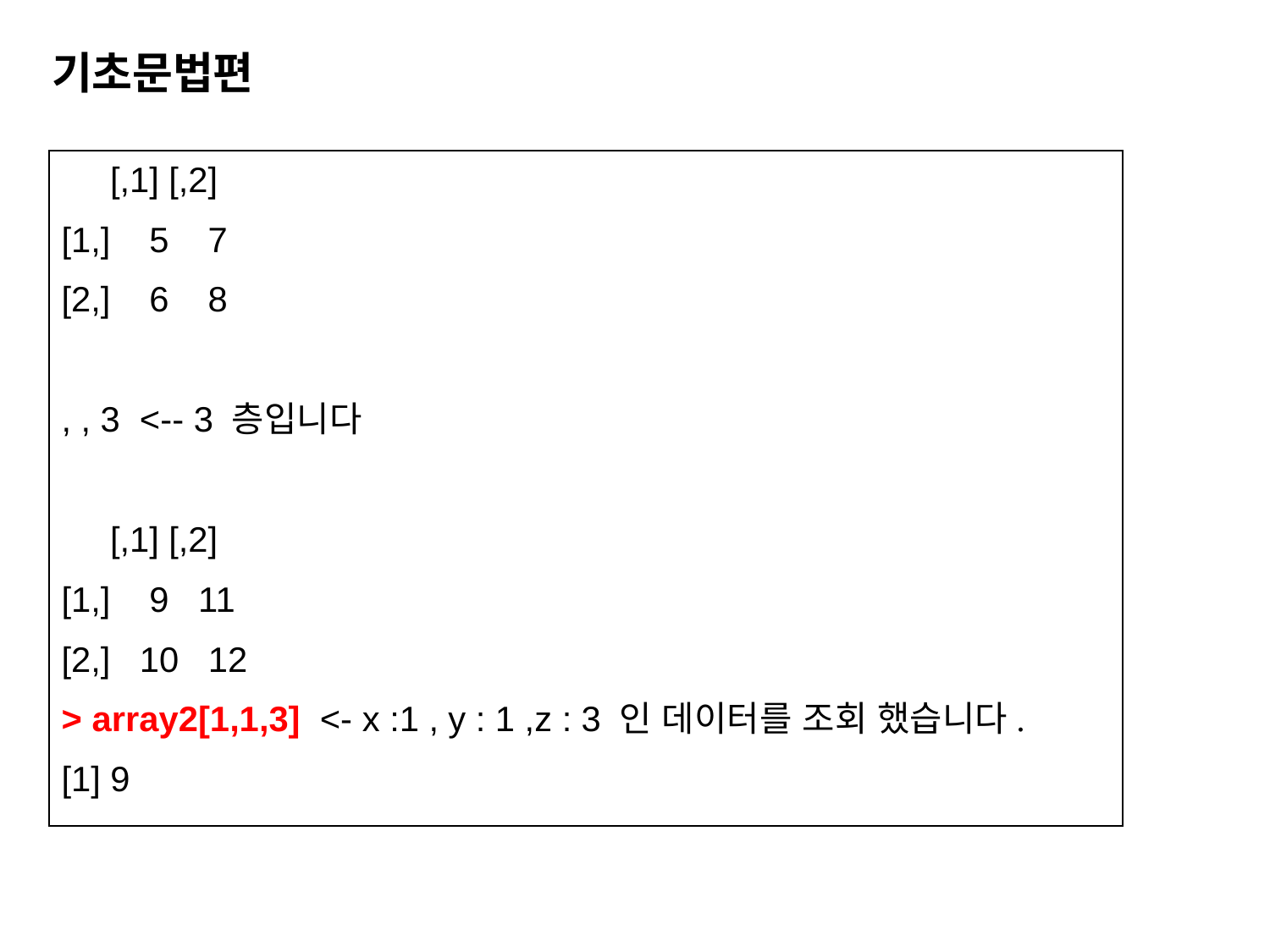

기초문법편
     [,1] [,2]
[1,]    5    7
[2,]    6    8

, , 3  <-- 3 층입니다

     [,1] [,2]
[1,]    9   11
[2,]   10   12
> array2[1,1,3]  <- x :1 , y : 1 ,z : 3 인 데이터를 조회 했습니다.
[1] 9